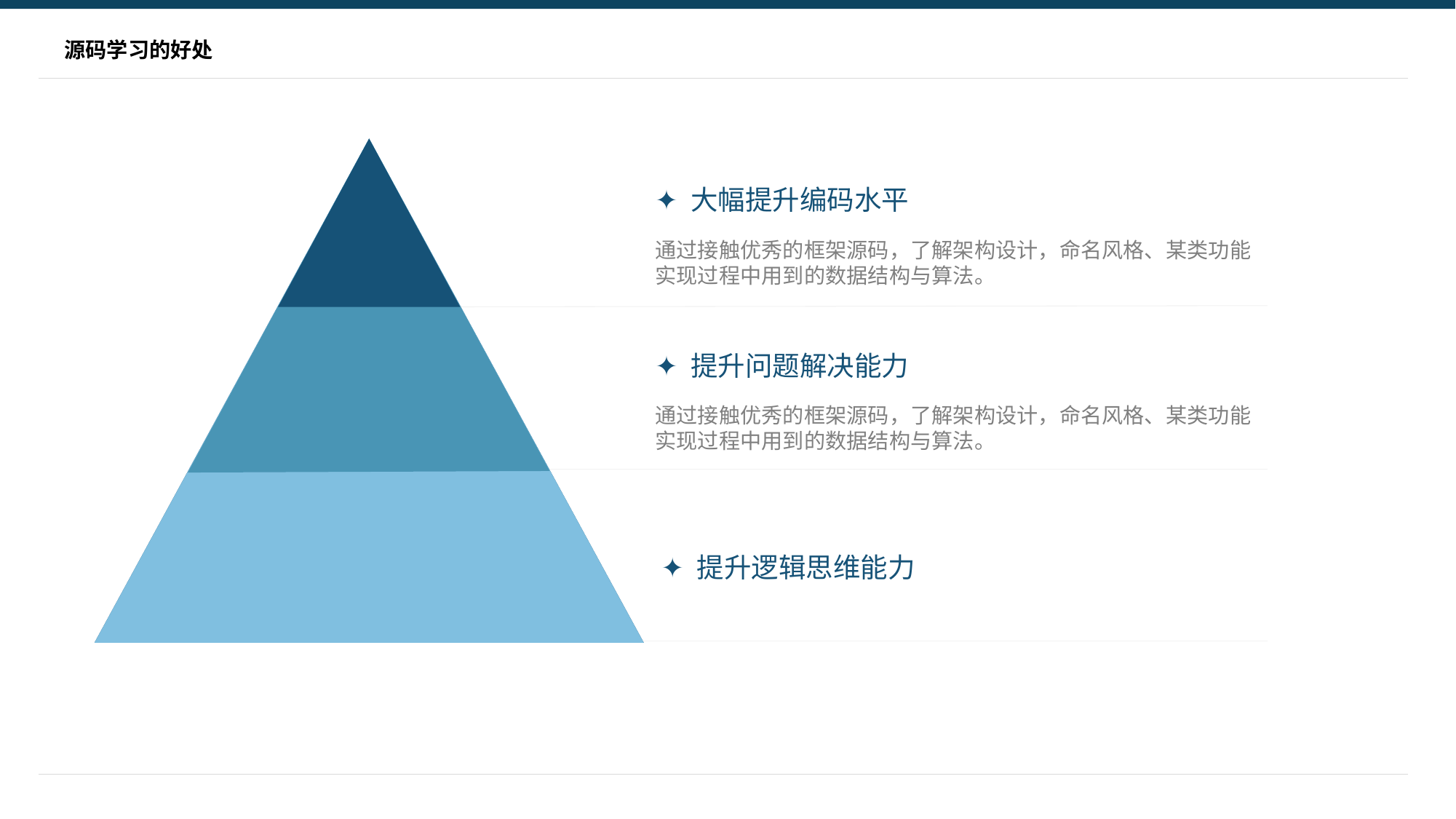

# 源码学习的好处

✦ 大幅提升编码水平
通过接触优秀的框架源码，了解架构设计，命名风格、某类功能实现过程中用到的数据结构与算法。
✦ 提升问题解决能力
通过接触优秀的框架源码，了解架构设计，命名风格、某类功能实现过程中用到的数据结构与算法。
✦ 提升逻辑思维能力